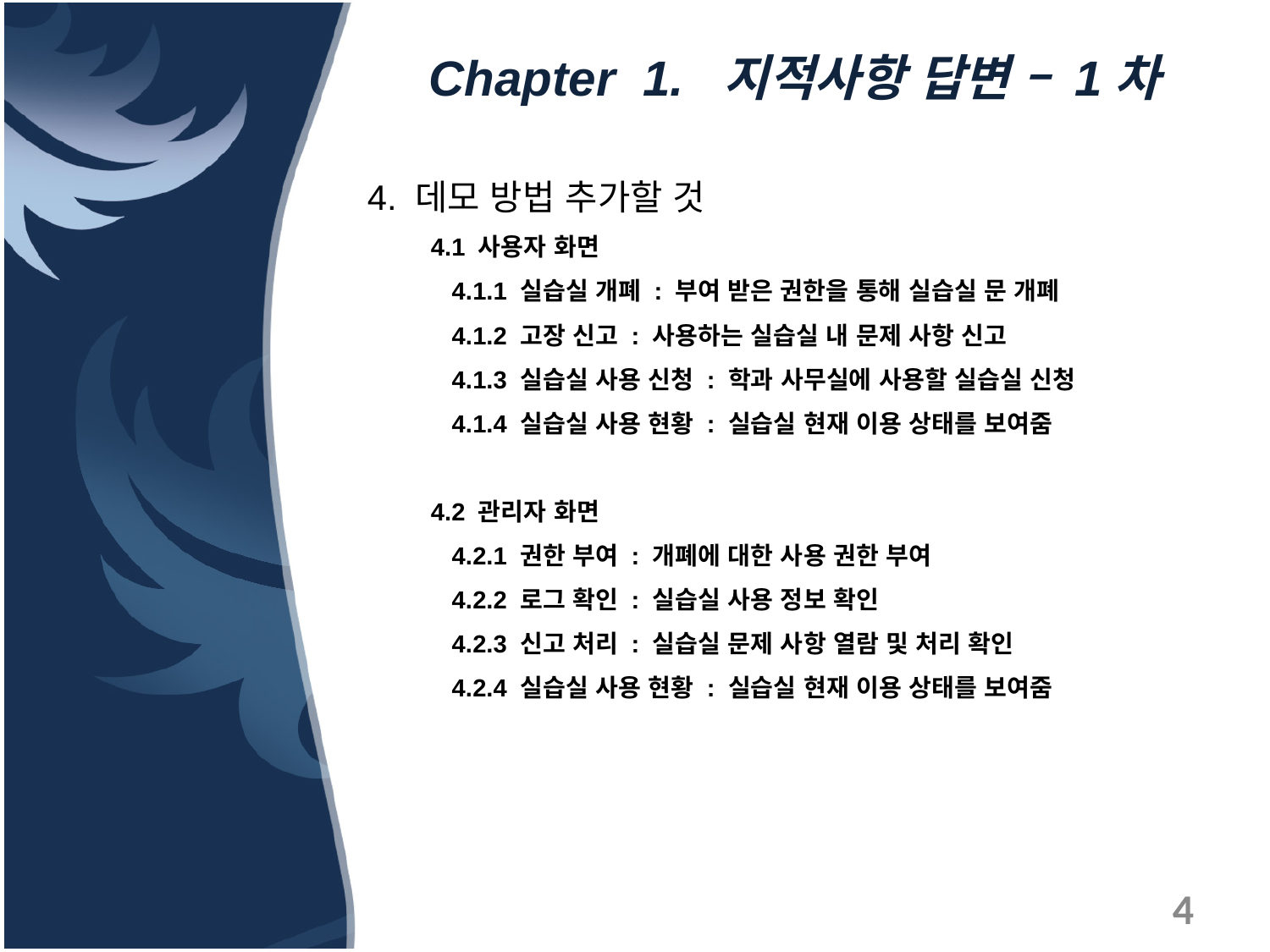

# Chapter  1.  지적사항 답변 – 1차
4. 데모 방법 추가할 것
4.1 사용자 화면
   4.1.1 실습실 개폐 : 부여 받은 권한을 통해 실습실 문 개폐
   4.1.2 고장 신고 : 사용하는 실습실 내 문제 사항 신고
   4.1.3 실습실 사용 신청 : 학과 사무실에 사용할 실습실 신청
   4.1.4 실습실 사용 현황 : 실습실 현재 이용 상태를 보여줌

4.2 관리자 화면
   4.2.1 권한 부여 : 개폐에 대한 사용 권한 부여
   4.2.2 로그 확인 : 실습실 사용 정보 확인
   4.2.3 신고 처리 : 실습실 문제 사항 열람 및 처리 확인
   4.2.4 실습실 사용 현황 : 실습실 현재 이용 상태를 보여줌

4